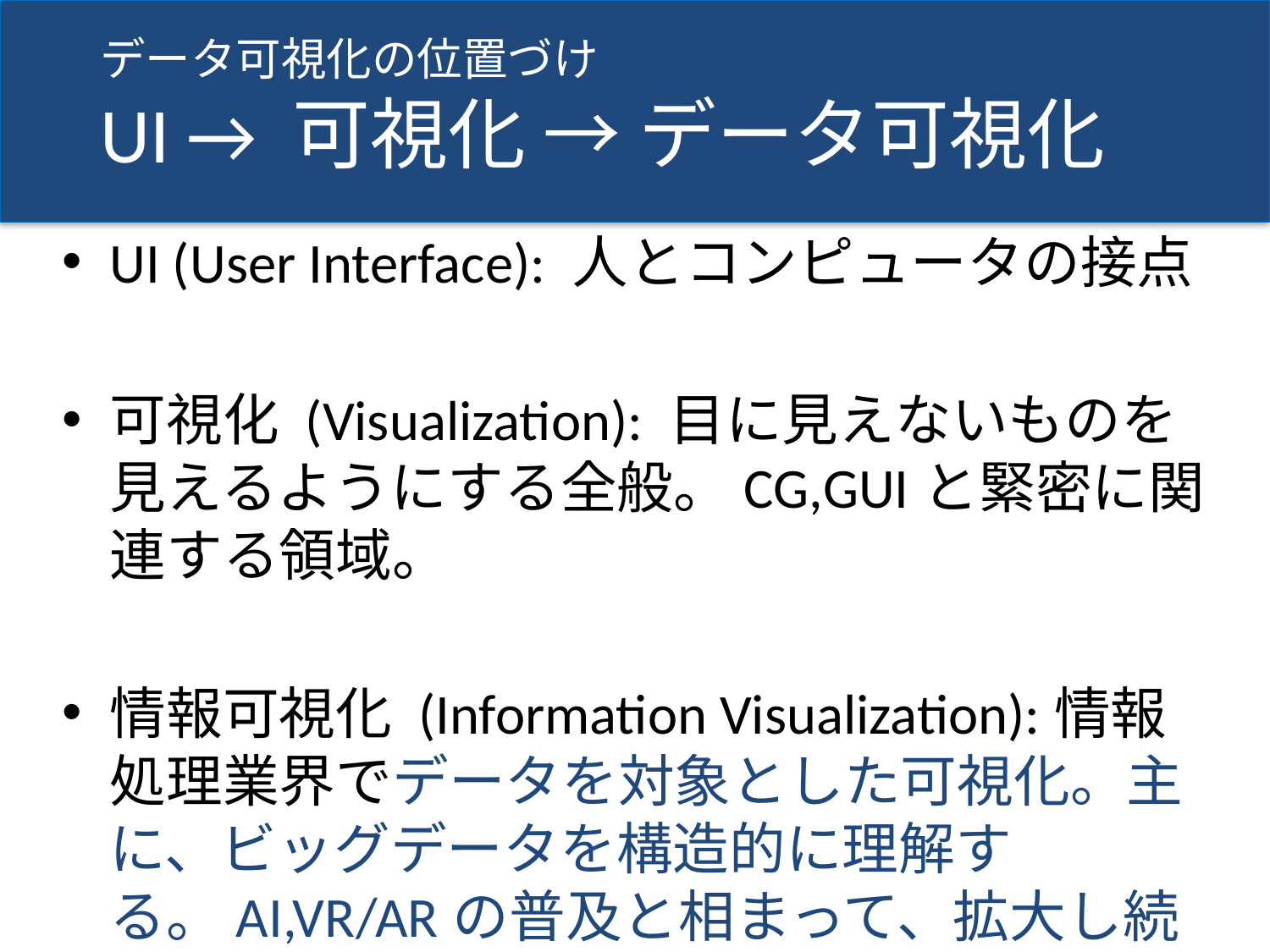

# データ可視化の位置づけ UI → 可視化 → データ可視化
UI (User Interface): 人とコンピュータの接点

可視化 (Visualization): 目に見えないものを見えるようにする全般。CG,GUIと緊密に関連する領域。

情報可視化 (Information Visualization):情報処理業界でデータを対象とした可視化。主に、ビッグデータを構造的に理解する。AI,VR/ARの普及と相まって、拡大し続けている領域。